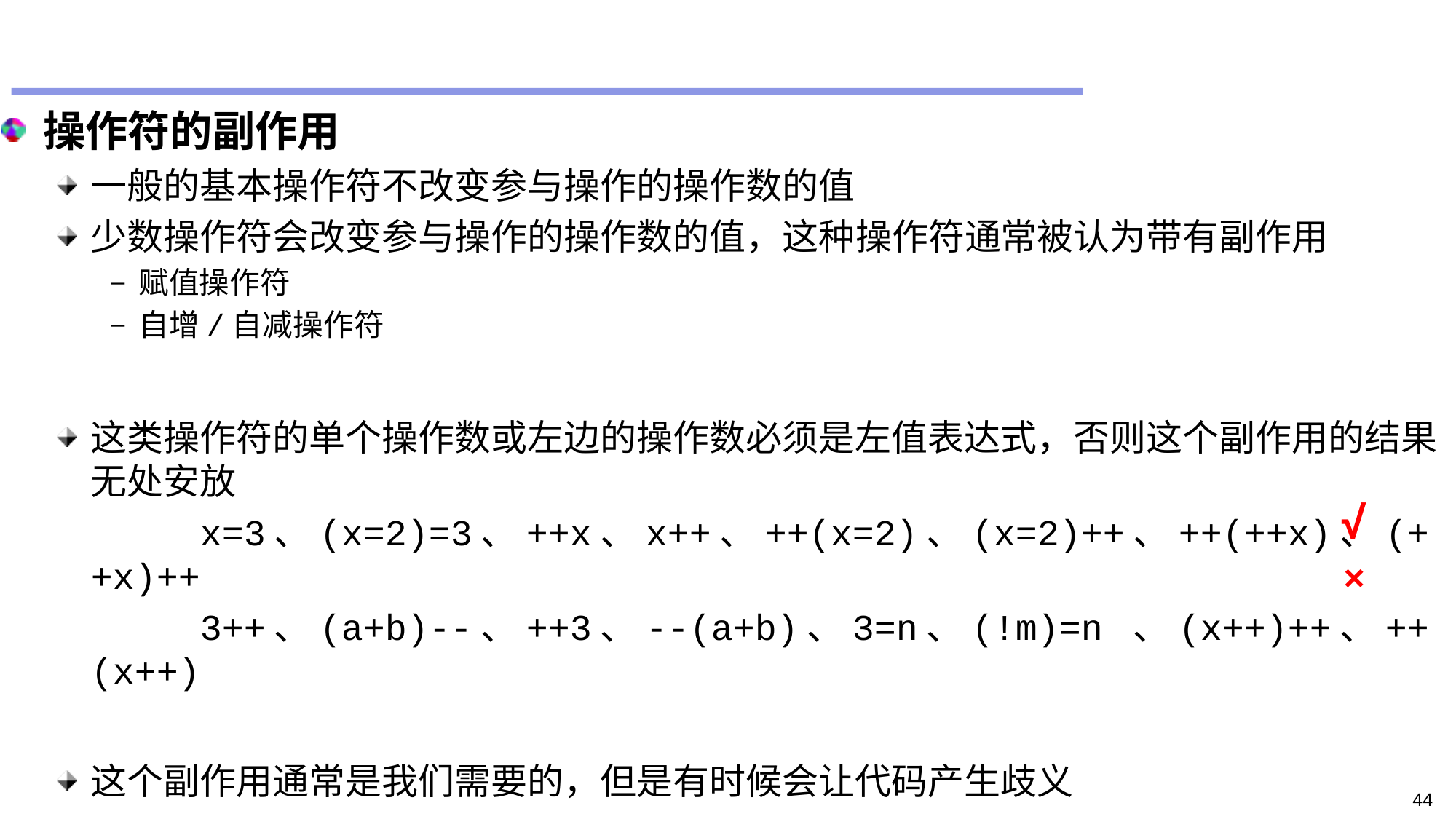

#
操作符的副作用
一般的基本操作符不改变参与操作的操作数的值
少数操作符会改变参与操作的操作数的值，这种操作符通常被认为带有副作用
赋值操作符
自增/自减操作符

这类操作符的单个操作数或左边的操作数必须是左值表达式，否则这个副作用的结果无处安放
		x=3、(x=2)=3、++x、x++、++(x=2)、(x=2)++、++(++x)、(++x)++
		3++、(a+b)--、++3、--(a+b)、3=n、(!m)=n 、(x++)++、++(x++)

这个副作用通常是我们需要的，但是有时候会让代码产生歧义

√
×
44